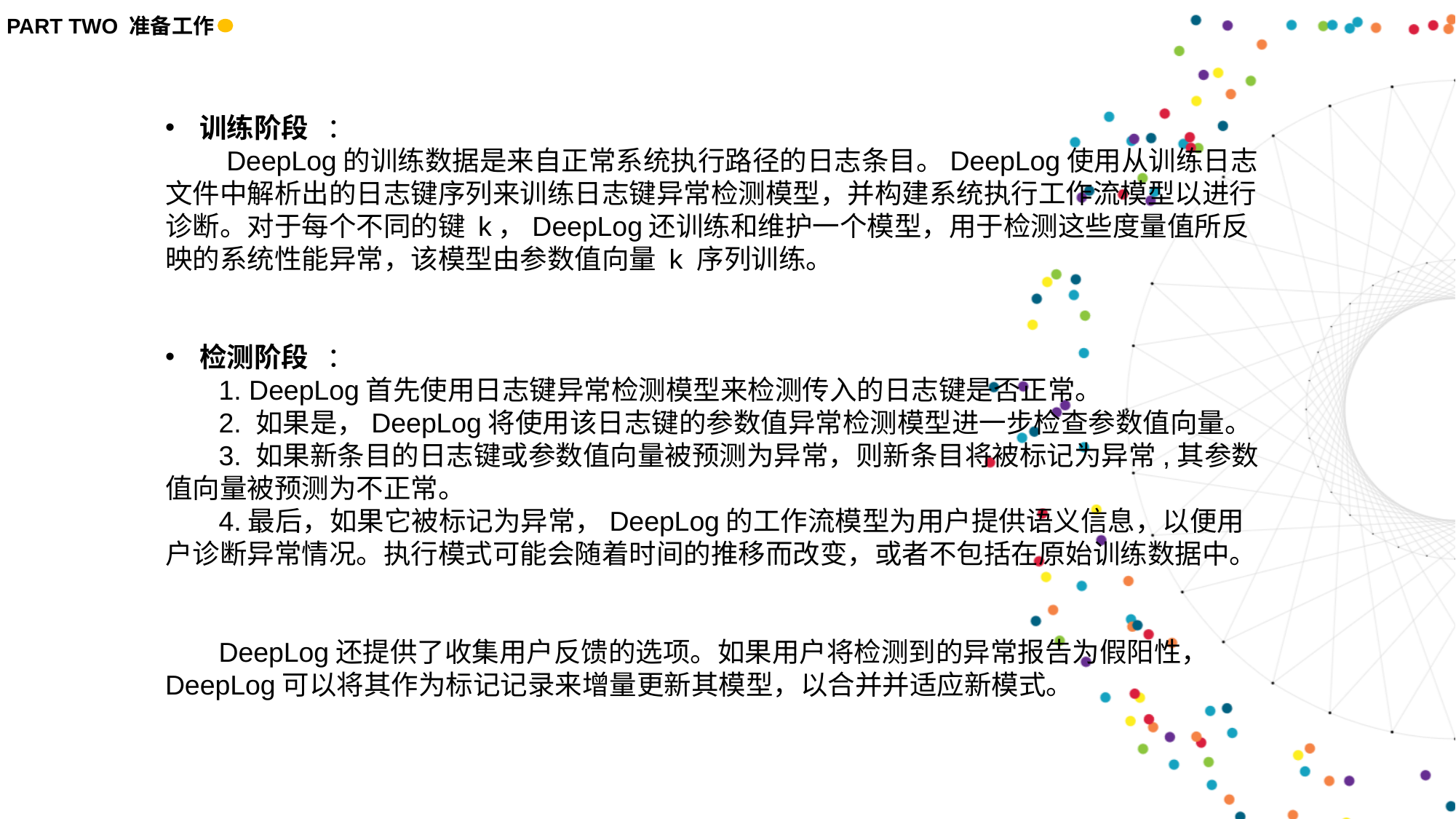

PART TWO 准备工作

训练阶段   ：
        DeepLog的训练数据是来自正常系统执行路径的日志条目。DeepLog使用从训练日志文件中解析出的日志键序列来训练日志键异常检测模型，并构建系统执行工作流模型以进行诊断。对于每个不同的键 k，DeepLog还训练和维护一个模型，用于检测这些度量值所反映的系统性能异常，该模型由参数值向量 k 序列训练。

检测阶段   ：
       1. DeepLog首先使用日志键异常检测模型来检测传入的日志键是否正常。
       2. 如果是，DeepLog将使用该日志键的参数值异常检测模型进一步检查参数值向量。
       3. 如果新条目的日志键或参数值向量被预测为异常，则新条目将被标记为异常,其参数值向量被预测为不正常。
       4.最后，如果它被标记为异常，DeepLog的工作流模型为用户提供语义信息，以便用户诊断异常情况。执行模式可能会随着时间的推移而改变，或者不包括在原始训练数据中。

       DeepLog还提供了收集用户反馈的选项。如果用户将检测到的异常报告为假阳性，
DeepLog可以将其作为标记记录来增量更新其模型，以合并并适应新模式。